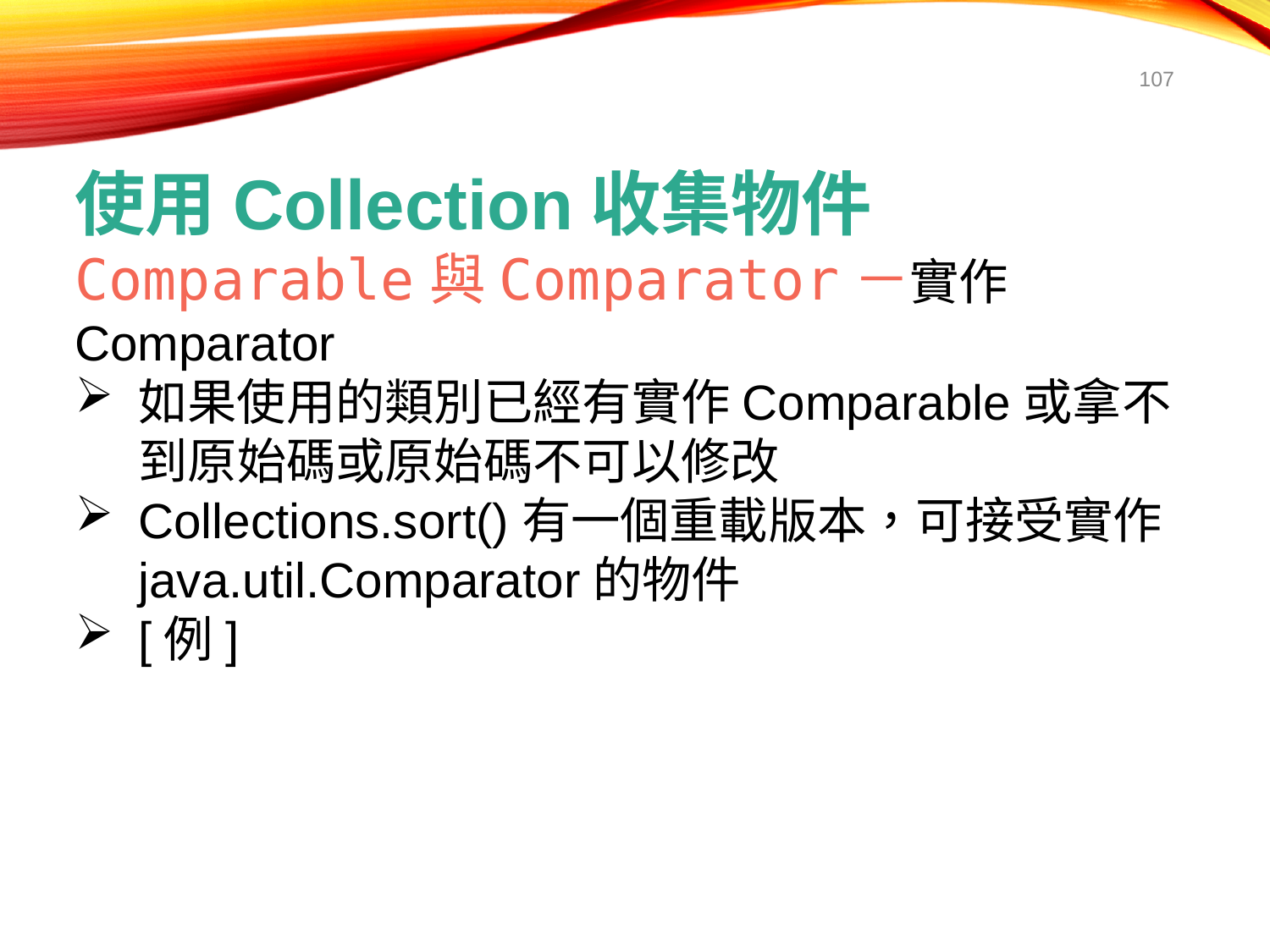

107
使用Collection收集物件
Comparable與Comparator－實作Comparator
如果使用的類別已經有實作Comparable或拿不到原始碼或原始碼不可以修改
Collections.sort()有一個重載版本，可接受實作java.util.Comparator的物件
[例]